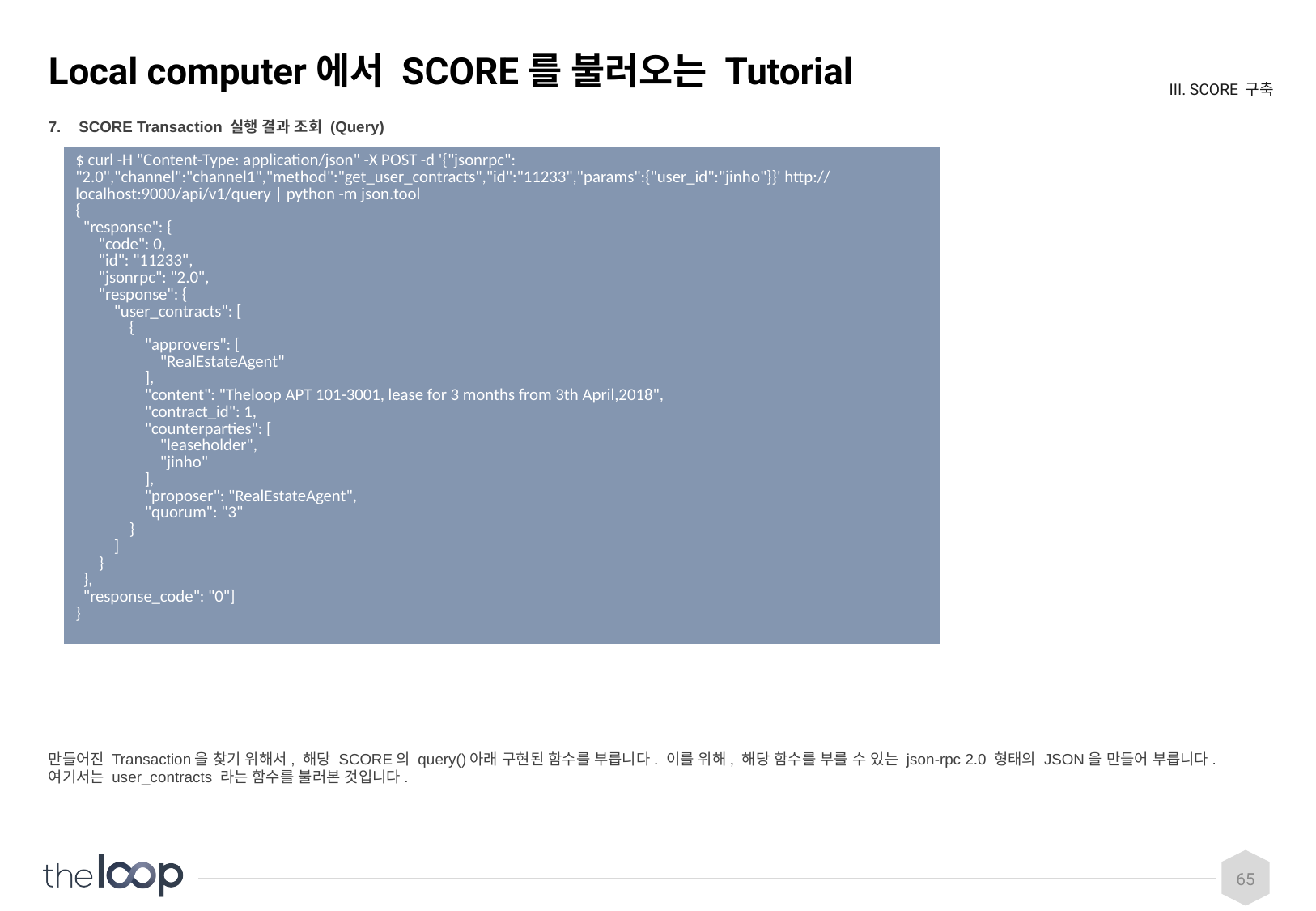

# Local computer에서 SCORE를 불러오는 Tutorial
III. SCORE 구축
SCORE Transaction 실행 결과 조회 (Query)

만들어진 Transaction을 찾기 위해서, 해당 SCORE의 query()아래 구현된 함수를 부릅니다. 이를 위해, 해당 함수를 부를 수 있는 json-rpc 2.0 형태의 JSON을 만들어 부릅니다. 여기서는 user_contracts 라는 함수를 불러본 것입니다.
| $ curl -H "Content-Type: application/json" -X POST -d '{"jsonrpc": "2.0","channel":"channel1","method":"get\_user\_contracts","id":"11233","params":{"user\_id":"jinho"}}' http://localhost:9000/api/v1/query | python -m json.tool { "response": { "code": 0, "id": "11233", "jsonrpc": "2.0", "response": { "user\_contracts": [ { "approvers": [ "RealEstateAgent" ], "content": "Theloop APT 101-3001, lease for 3 months from 3th April,2018", "contract\_id": 1, "counterparties": [ "leaseholder", "jinho" ], "proposer": "RealEstateAgent", "quorum": "3" } ] } }, "response\_code": "0"] } |
| --- |
65